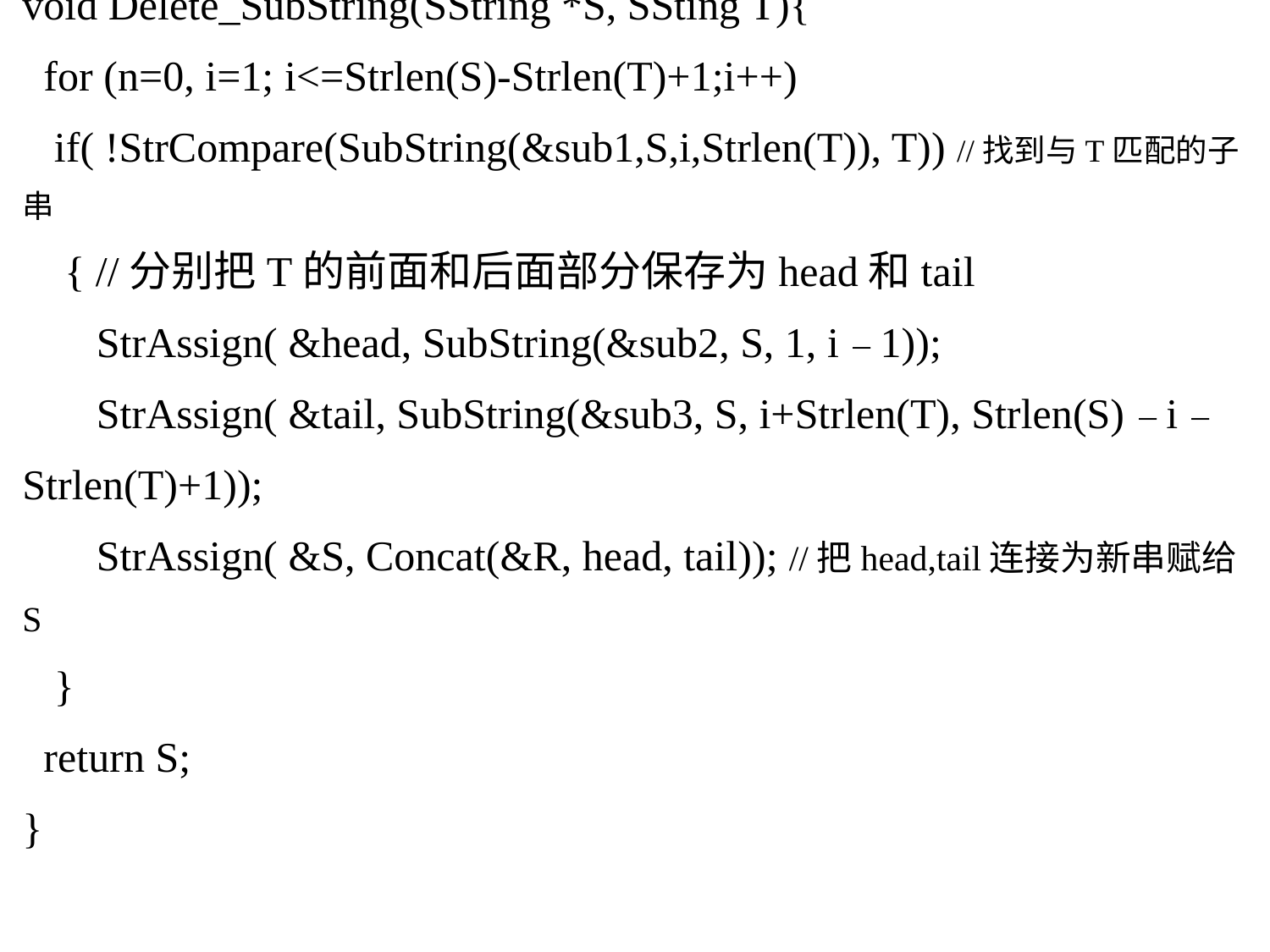

void Delete_SubString(SString *S, SSting T){
  for (n=0, i=1; i<=Strlen(S)-Strlen(T)+1;i++)
   if( !StrCompare(SubString(&sub1,S,i,Strlen(T)), T)) //找到与T匹配的子串
    { //分别把T的前面和后面部分保存为head和tail
       StrAssign( &head, SubString(&sub2, S, 1, i－1));
       StrAssign( &tail, SubString(&sub3, S, i+Strlen(T), Strlen(S)－i－ Strlen(T)+1));
       StrAssign( &S, Concat(&R, head, tail)); //把head,tail连接为新串赋给S
   }
  return S;
}